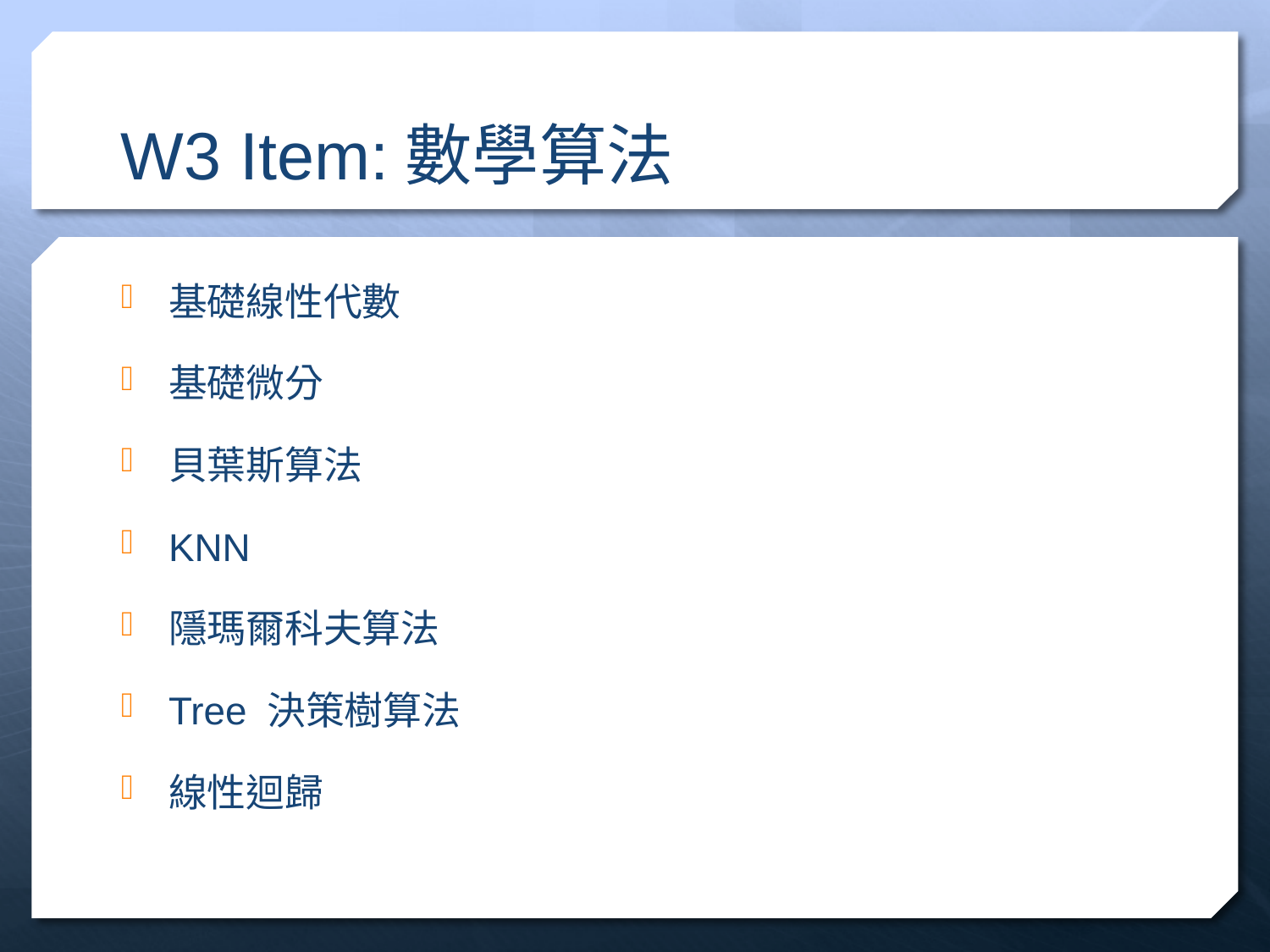

# W3 Item:數學算法
基礎線性代數
基礎微分
貝葉斯算法
KNN
隱瑪爾科夫算法
Tree 決策樹算法
線性迴歸